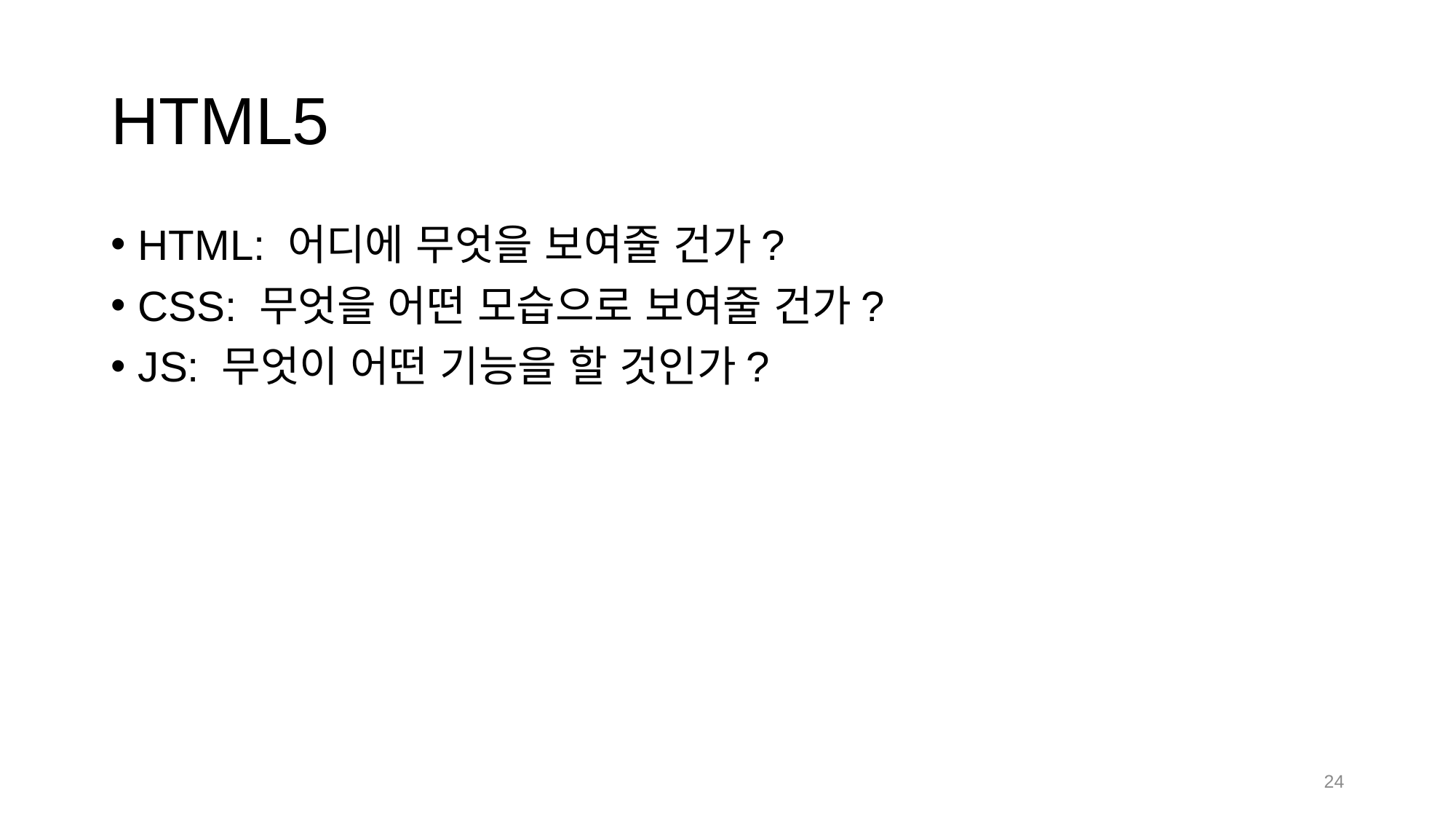

# HTML5
HTML: 어디에 무엇을 보여줄 건가?
CSS: 무엇을 어떤 모습으로 보여줄 건가?
JS: 무엇이 어떤 기능을 할 것인가?
24